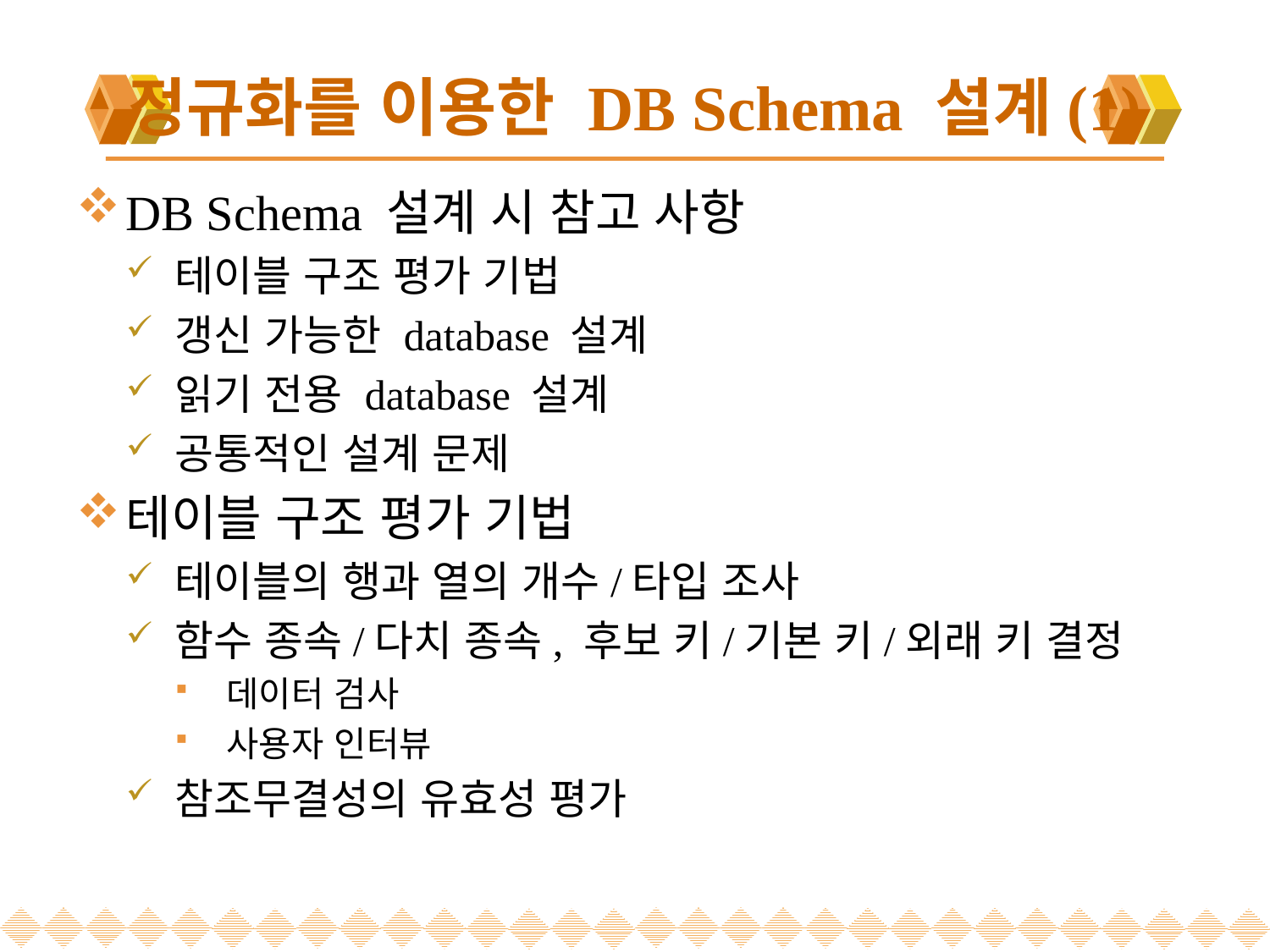

# 정규화를 이용한 DB Schema 설계(1)
DB Schema 설계 시 참고 사항
테이블 구조 평가 기법
갱신 가능한 database 설계
읽기 전용 database 설계
공통적인 설계 문제
테이블 구조 평가 기법
테이블의 행과 열의 개수/타입 조사
함수 종속/다치 종속, 후보 키/기본 키/외래 키 결정
데이터 검사
사용자 인터뷰
참조무결성의 유효성 평가